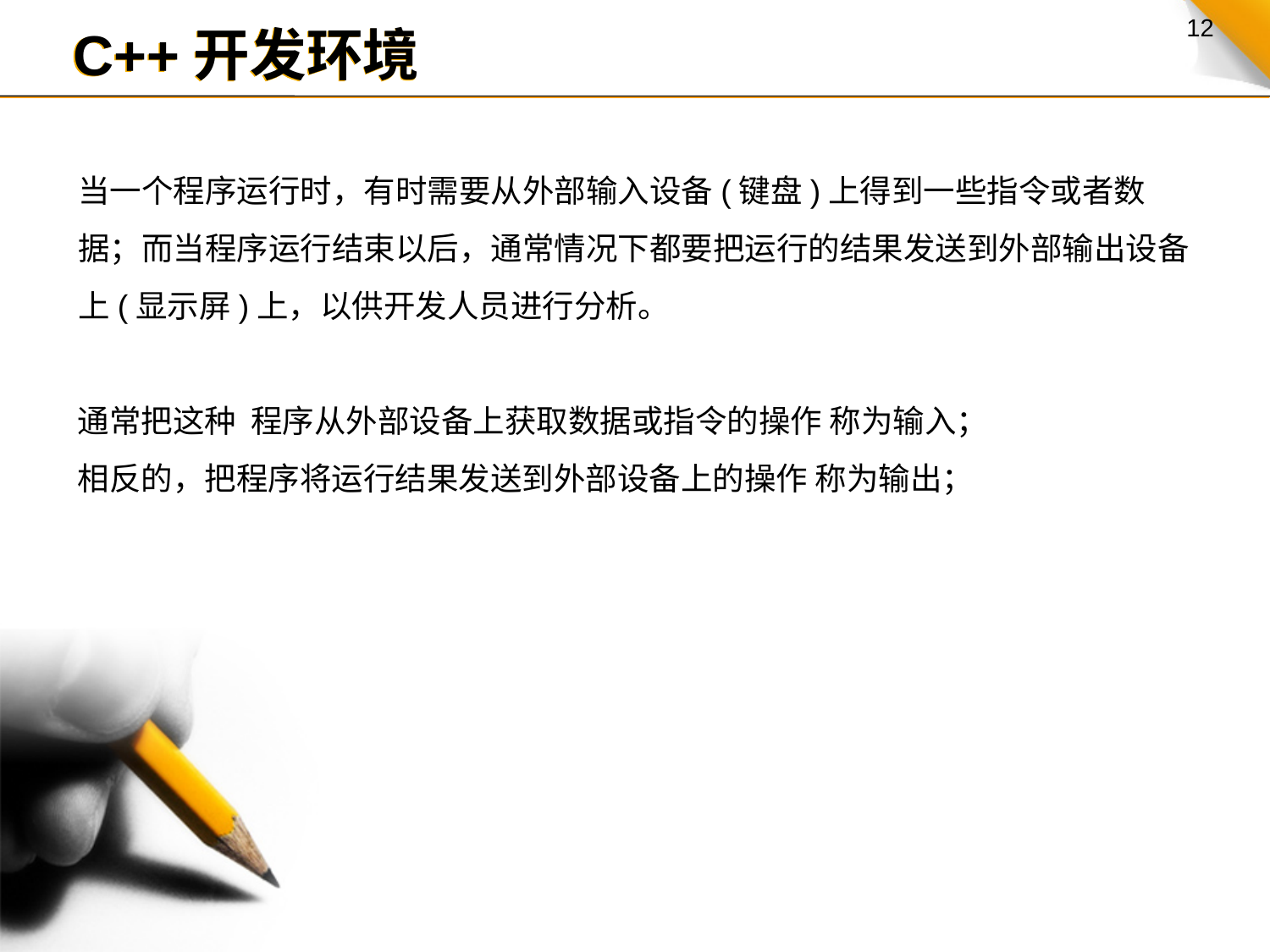

C++开发环境
当一个程序运行时，有时需要从外部输入设备(键盘)上得到一些指令或者数据；而当程序运行结束以后，通常情况下都要把运行的结果发送到外部输出设备上(显示屏)上，以供开发人员进行分析。
通常把这种  程序从外部设备上获取数据或指令的操作 称为输入；
相反的，把程序将运行结果发送到外部设备上的操作 称为输出；